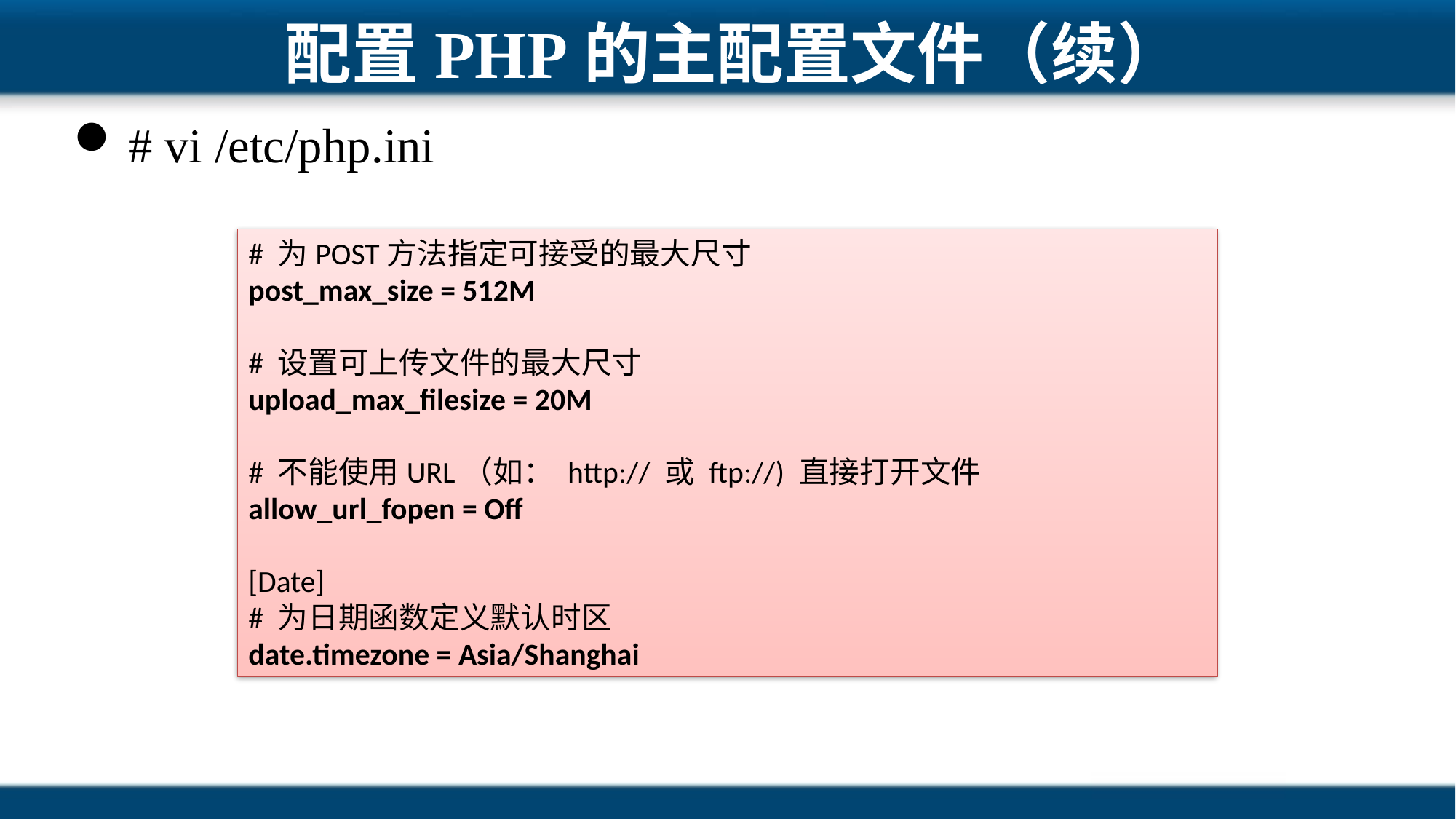

# 配置PHP的主配置文件（续）
# vi /etc/php.ini
# 为POST方法指定可接受的最大尺寸
post_max_size = 512M

# 设置可上传文件的最大尺寸
upload_max_filesize = 20M

# 不能使用URL（如： http:// 或 ftp://) 直接打开文件
allow_url_fopen = Off

[Date]
# 为日期函数定义默认时区
date.timezone = Asia/Shanghai